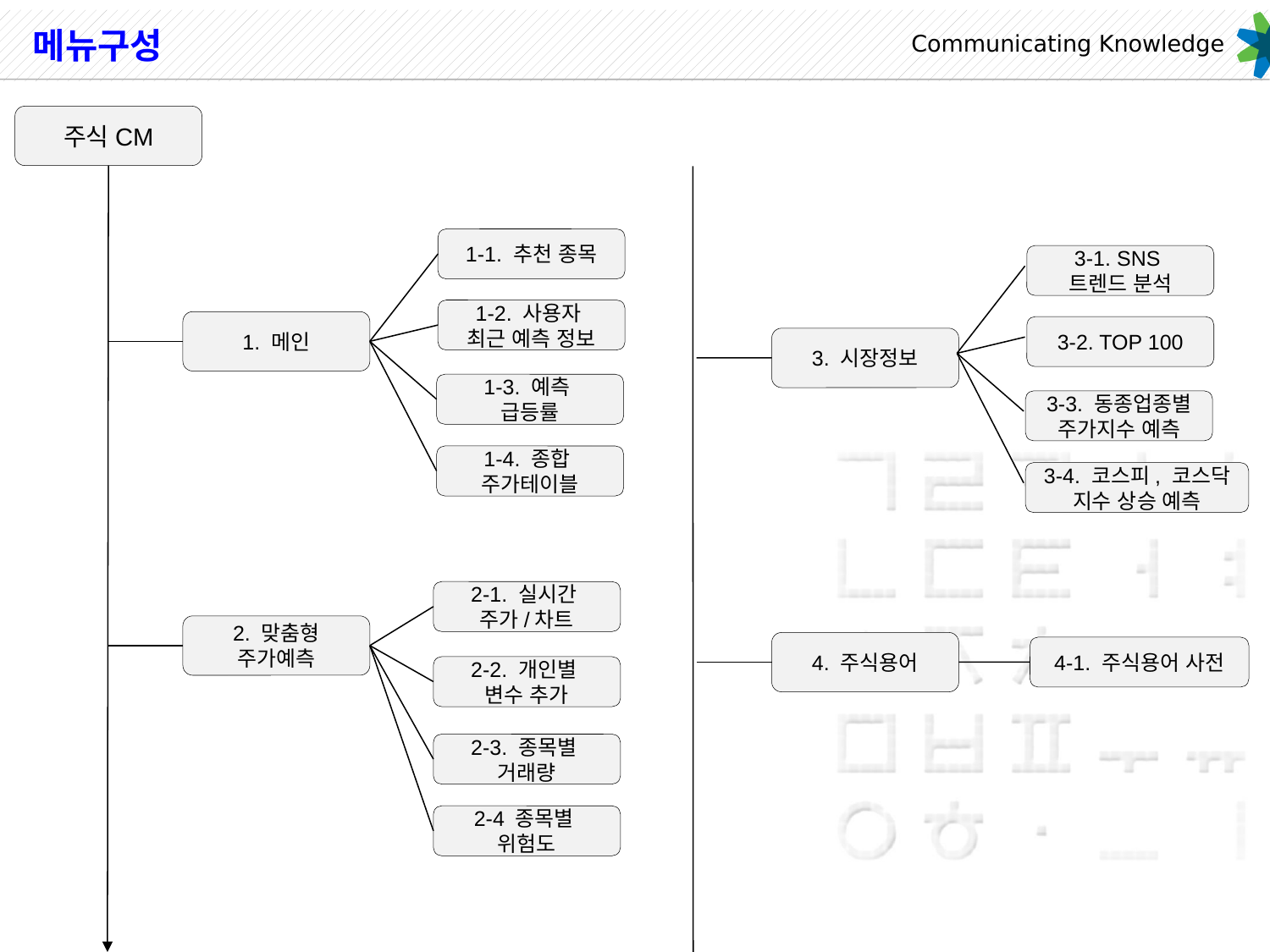

# 메뉴구성
주식CM
1-1. 추천 종목
3-1. SNS
트렌드 분석
1-2. 사용자
최근 예측 정보
1. 메인
3-2. TOP 100
3. 시장정보
1-3. 예측
급등률
3-3. 동종업종별
주가지수 예측
1-4. 종합
주가테이블
3-4. 코스피, 코스닥
지수 상승 예측
2-1. 실시간
주가/차트
2. 맞춤형
주가예측
4. 주식용어
4-1. 주식용어 사전
2-2. 개인별
변수 추가
2-3. 종목별
거래량
2-4 종목별
위험도